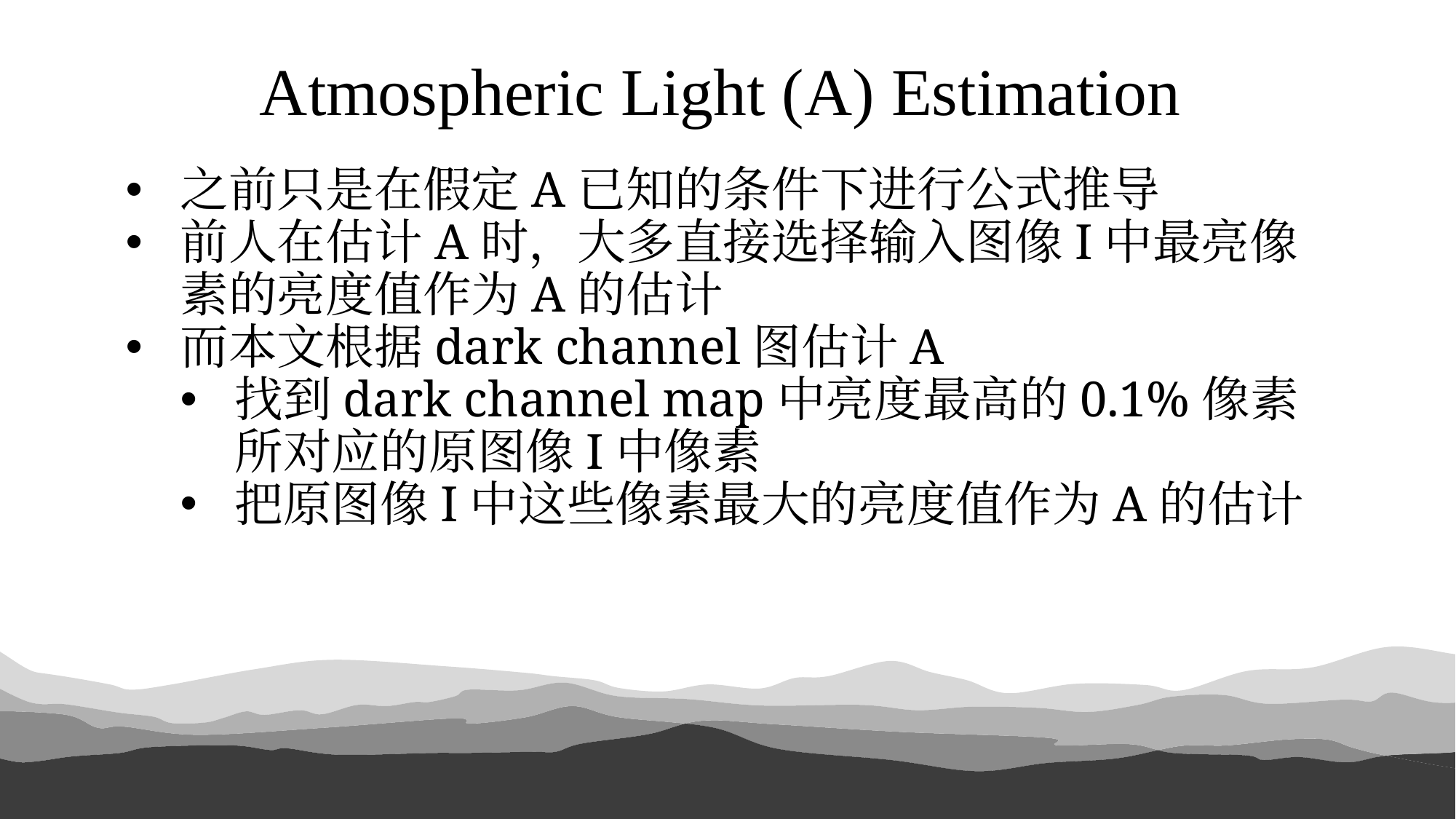

Atmospheric Light (A) Estimation
之前只是在假定A已知的条件下进行公式推导
前人在估计A时，大多直接选择输入图像I中最亮像素的亮度值作为A的估计
而本文根据dark channel图估计A
找到dark channel map中亮度最高的0.1%像素所对应的原图像I中像素
把原图像I中这些像素最大的亮度值作为A的估计